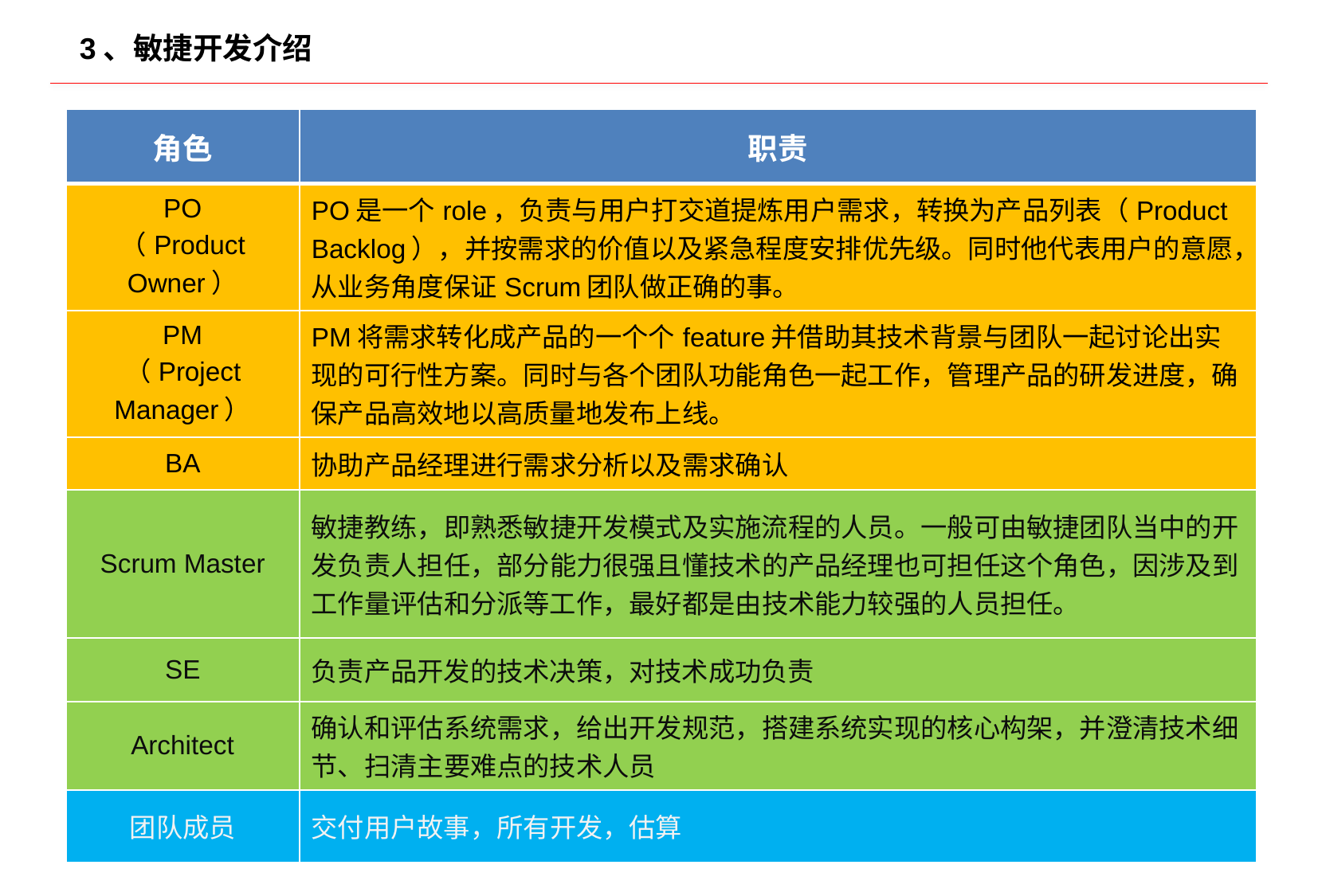

# 3、敏捷开发介绍

| 角色 | 职责 |
| --- | --- |
| PO （Product Owner） | PO是一个role，负责与用户打交道提炼用户需求，转换为产品列表（Product Backlog），并按需求的价值以及紧急程度安排优先级。同时他代表用户的意愿，从业务角度保证Scrum团队做正确的事。 |
| PM （Project Manager） | PM将需求转化成产品的一个个feature并借助其技术背景与团队一起讨论出实现的可行性方案。同时与各个团队功能角色一起工作，管理产品的研发进度，确保产品高效地以高质量地发布上线。 |
| BA | 协助产品经理进行需求分析以及需求确认 |
| Scrum Master | 敏捷教练，即熟悉敏捷开发模式及实施流程的人员。一般可由敏捷团队当中的开发负责人担任，部分能力很强且懂技术的产品经理也可担任这个角色，因涉及到工作量评估和分派等工作，最好都是由技术能力较强的人员担任。 |
| SE | 负责产品开发的技术决策，对技术成功负责 |
| Architect | 确认和评估系统需求，给出开发规范，搭建系统实现的核心构架，并澄清技术细节、扫清主要难点的技术人员 |
| 团队成员 | 交付用户故事，所有开发，估算 |